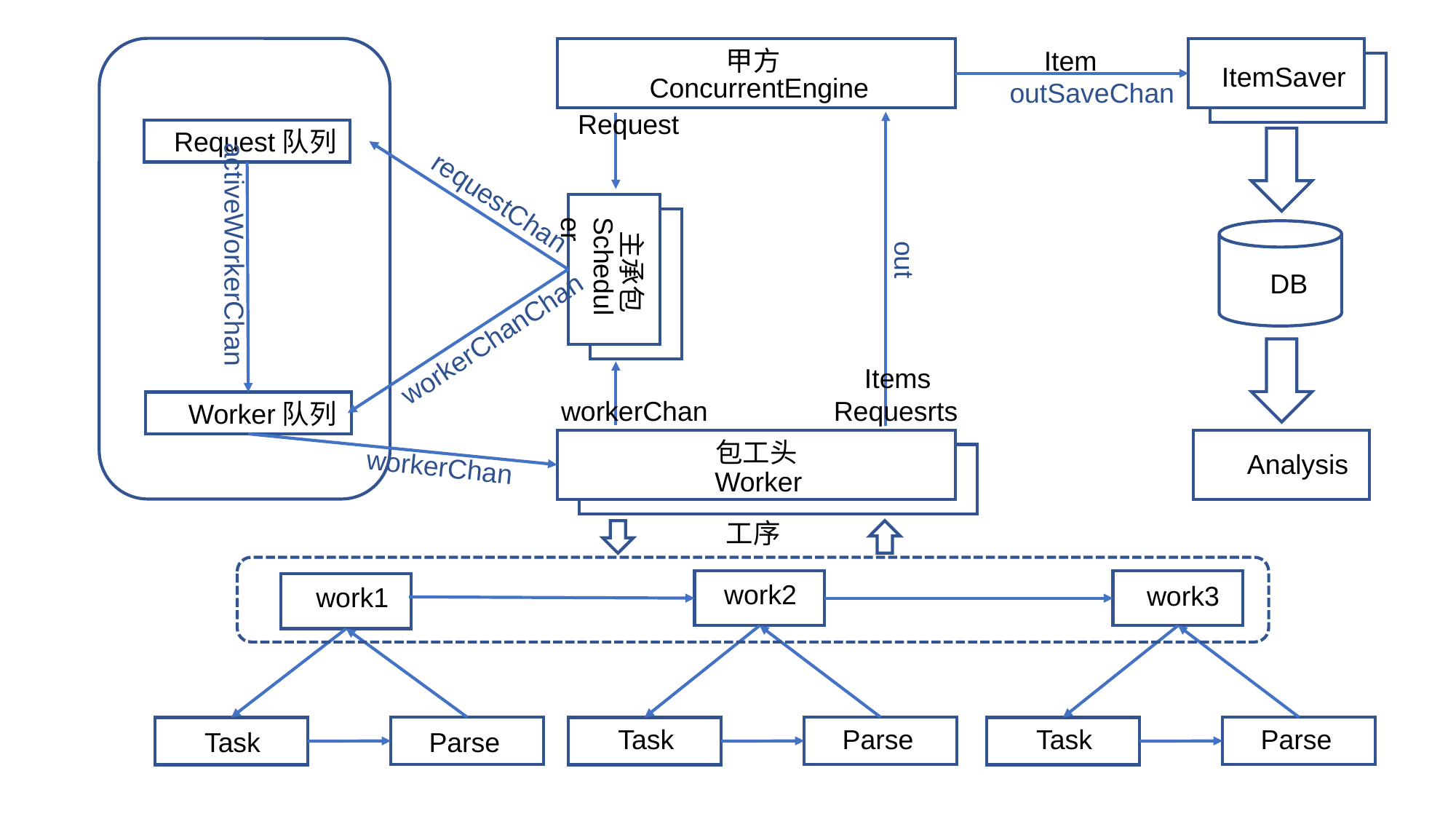

甲方

Item

ItemSaver
ConcurrentEngine
outSaveChan
Request
Request队列

requestChan

Scheduler

activeWorkerChan
out
主承包
DB
workerChanChan

    Items
Requesrts
workerChan
Worker队列

包工头

Worker

Analysis
workerChan
工序

work2
Parse

Task

work3
Parse

Task

work1

Parse

Task